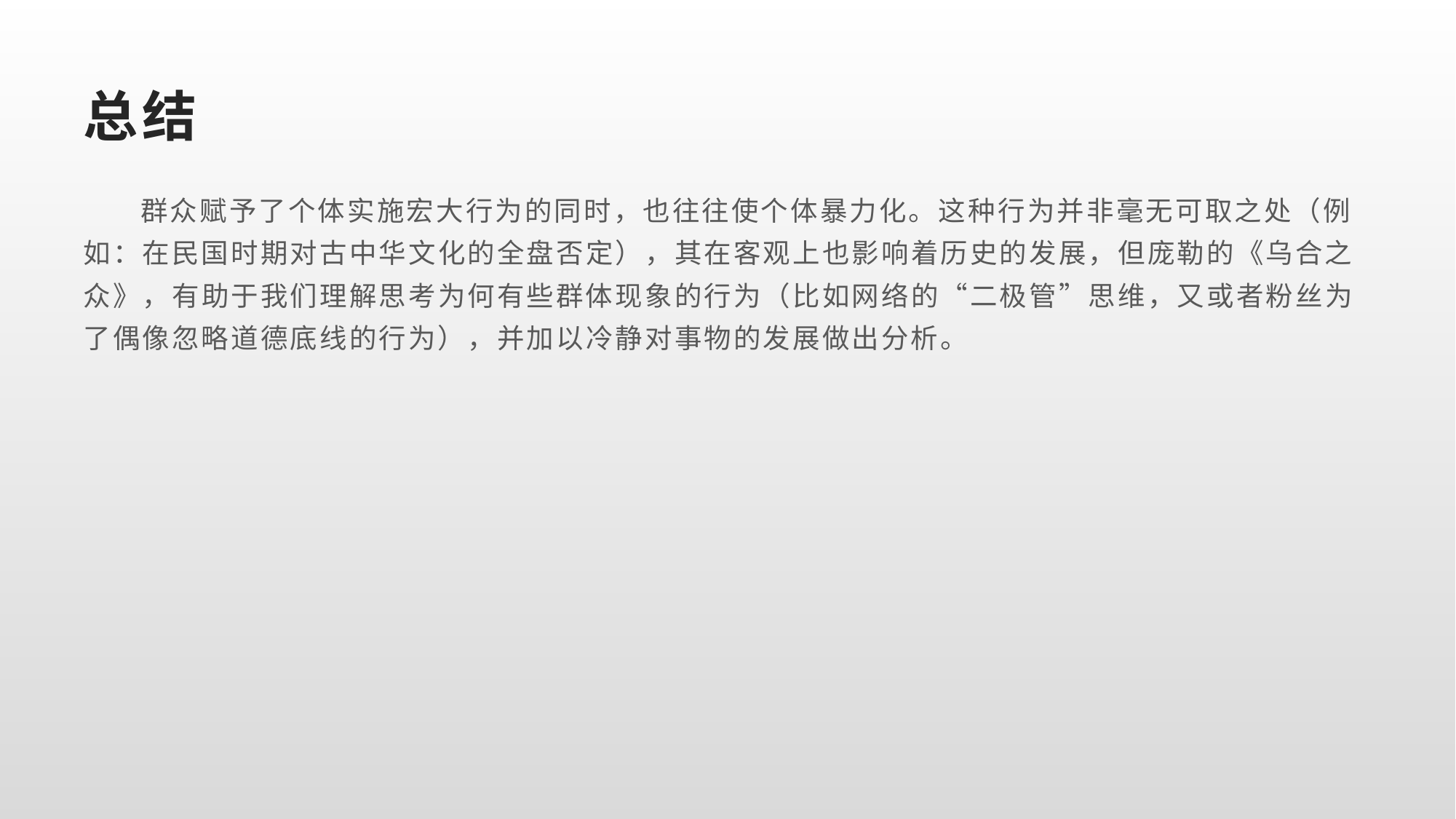

# 总结
      群众赋予了个体实施宏大行为的同时，也往往使个体暴力化。这种行为并非毫无可取之处（例如：在民国时期对古中华文化的全盘否定），其在客观上也影响着历史的发展，但庞勒的《乌合之众》，有助于我们理解思考为何有些群体现象的行为（比如网络的“二极管”思维，又或者粉丝为了偶像忽略道德底线的行为），并加以冷静对事物的发展做出分析。